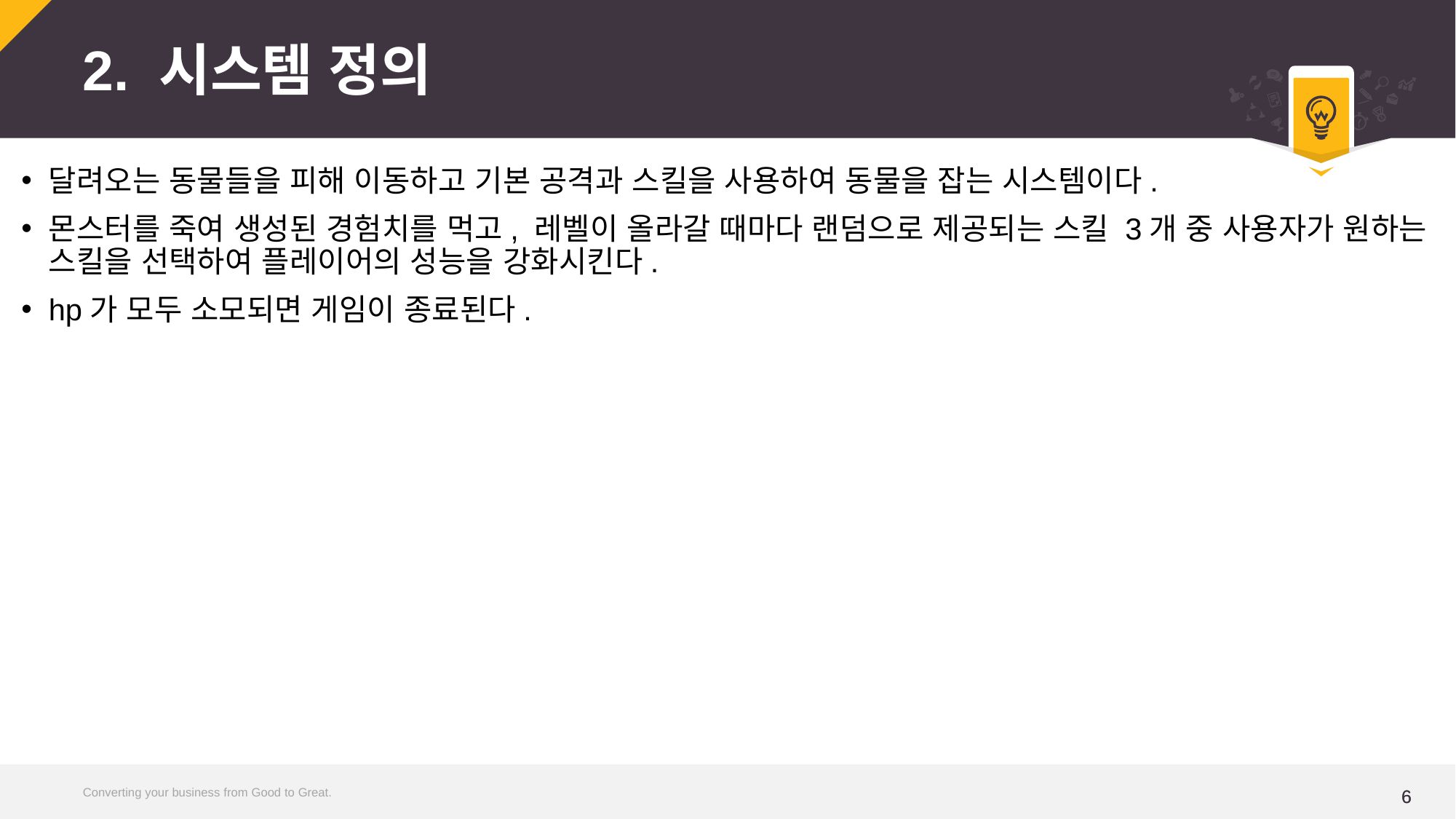

# 2. 시스템 정의

달려오는 동물들을 피해 이동하고 기본 공격과 스킬을 사용하여 동물을 잡는 시스템이다.
몬스터를 죽여 생성된 경험치를 먹고, 레벨이 올라갈 때마다 랜덤으로 제공되는 스킬 3개 중 사용자가 원하는 스킬을 선택하여 플레이어의 성능을 강화시킨다.
hp가 모두 소모되면 게임이 종료된다.
Converting your business from Good to Great.